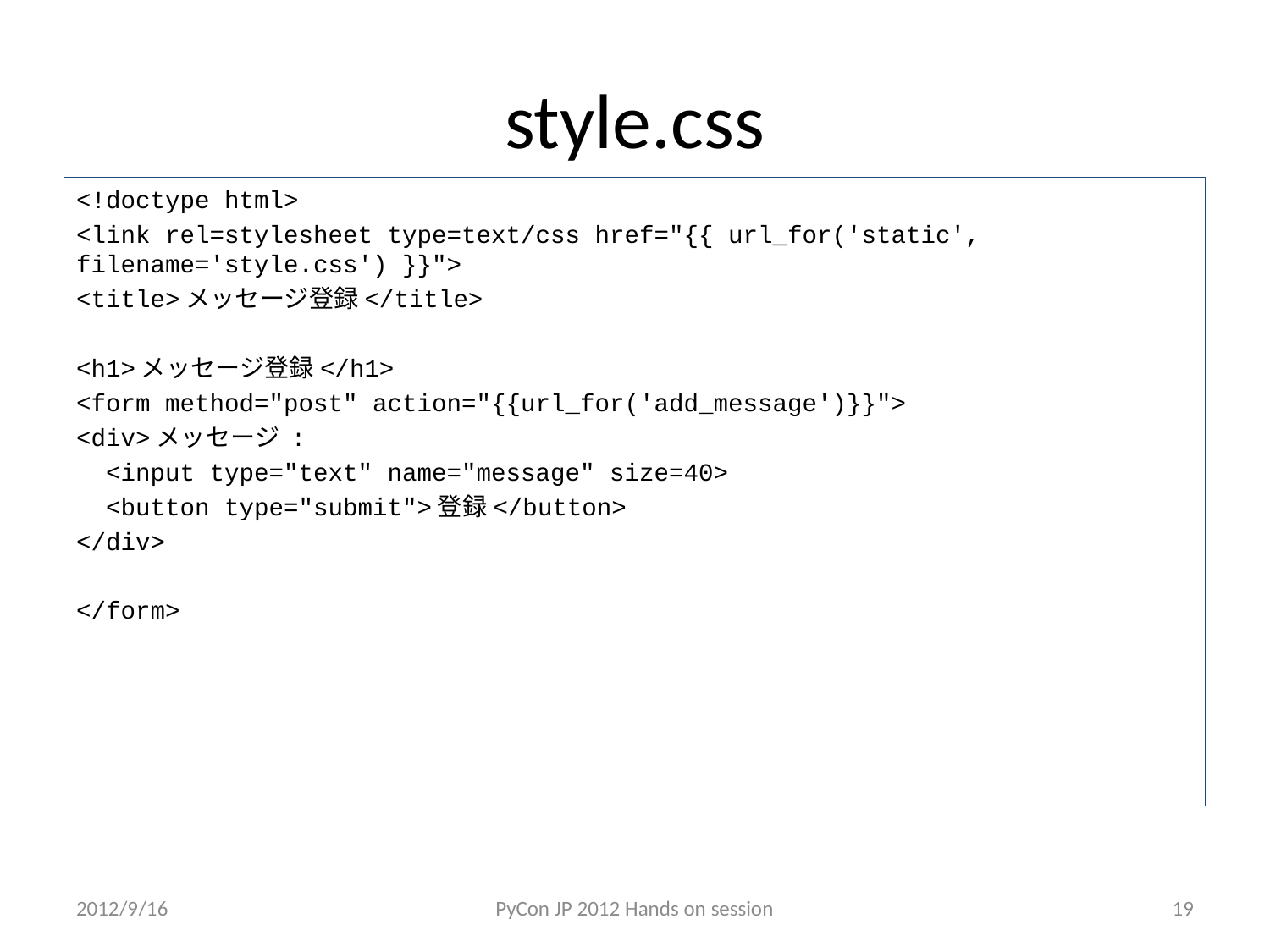

# style.css
<!doctype html>
<link rel=stylesheet type=text/css href="{{ url_for('static', filename='style.css') }}">
<title>メッセージ登録</title>

<h1>メッセージ登録</h1>
<form method="post" action="{{url_for('add_message')}}">
<div>メッセージ :
  <input type="text" name="message" size=40>
  <button type="submit">登録</button>
</div>

</form>

2012/9/16
PyCon JP 2012 Hands on session
19